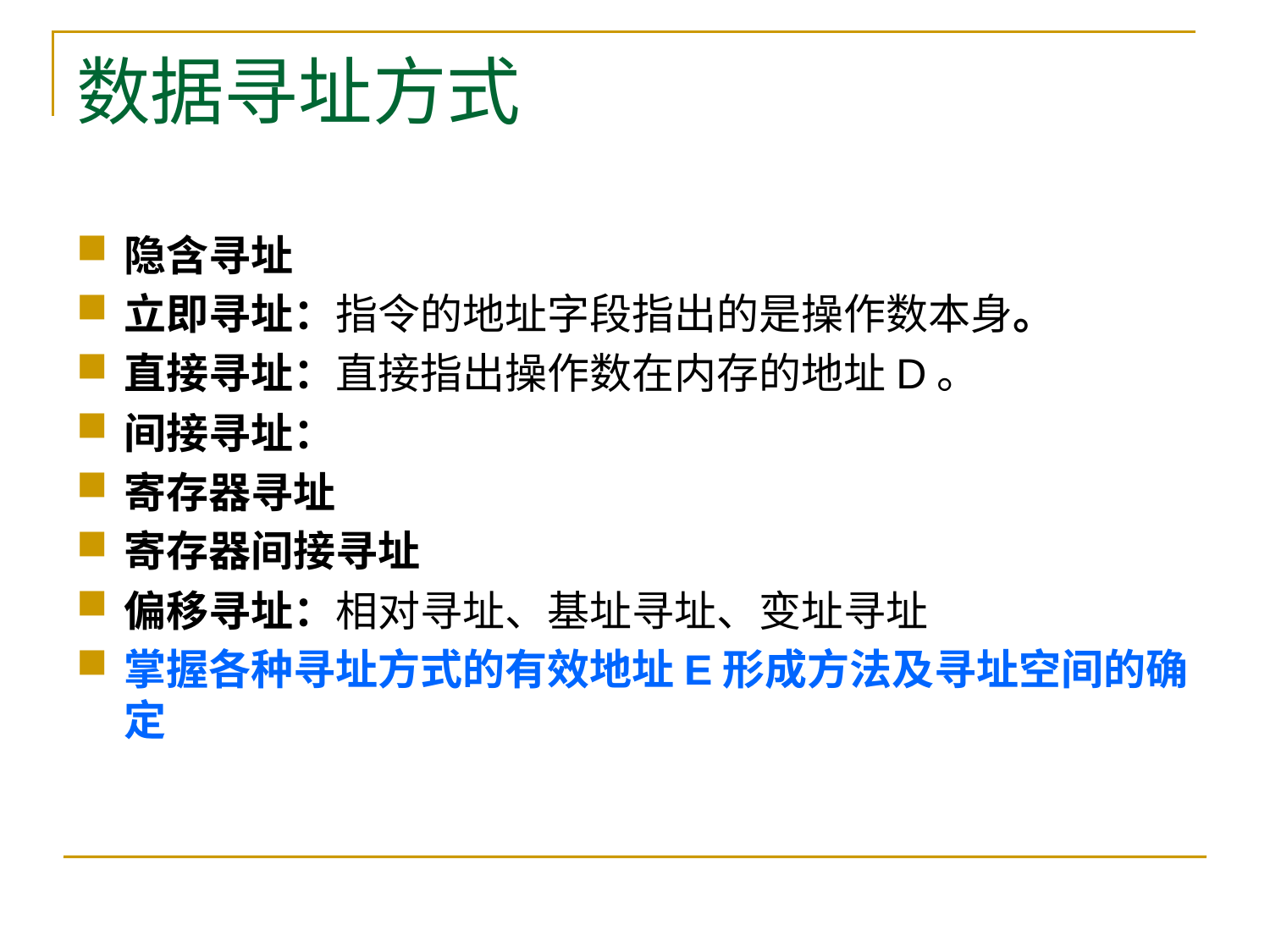

# 数据寻址方式
隐含寻址
立即寻址：指令的地址字段指出的是操作数本身。
直接寻址：直接指出操作数在内存的地址D。
间接寻址：
寄存器寻址
寄存器间接寻址
偏移寻址：相对寻址、基址寻址、变址寻址
掌握各种寻址方式的有效地址E形成方法及寻址空间的确定